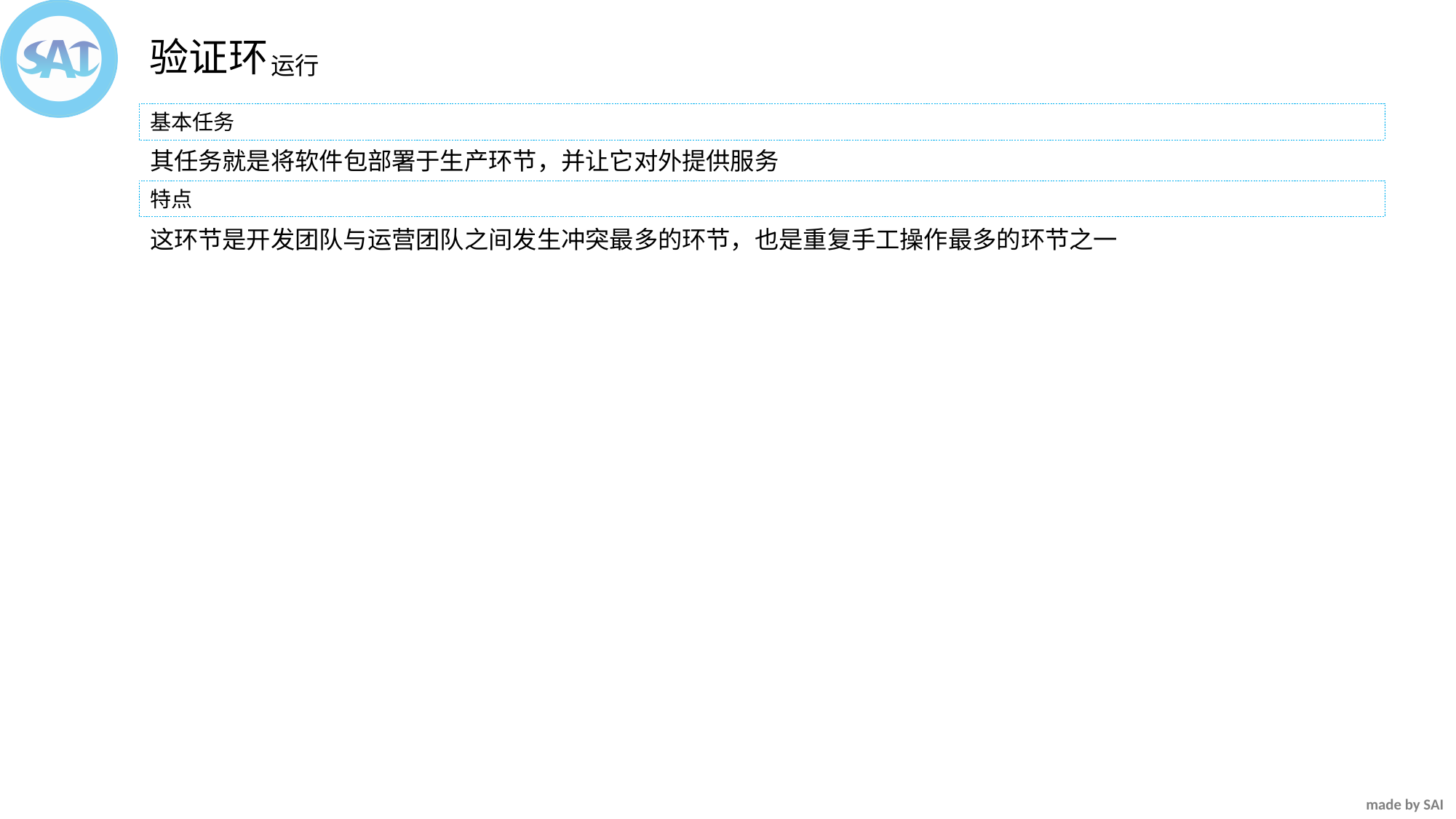

验证环
运行
基本任务
其任务就是将软件包部署于生产环节，并让它对外提供服务
特点
这环节是开发团队与运营团队之间发生冲突最多的环节，也是重复手工操作最多的环节之一